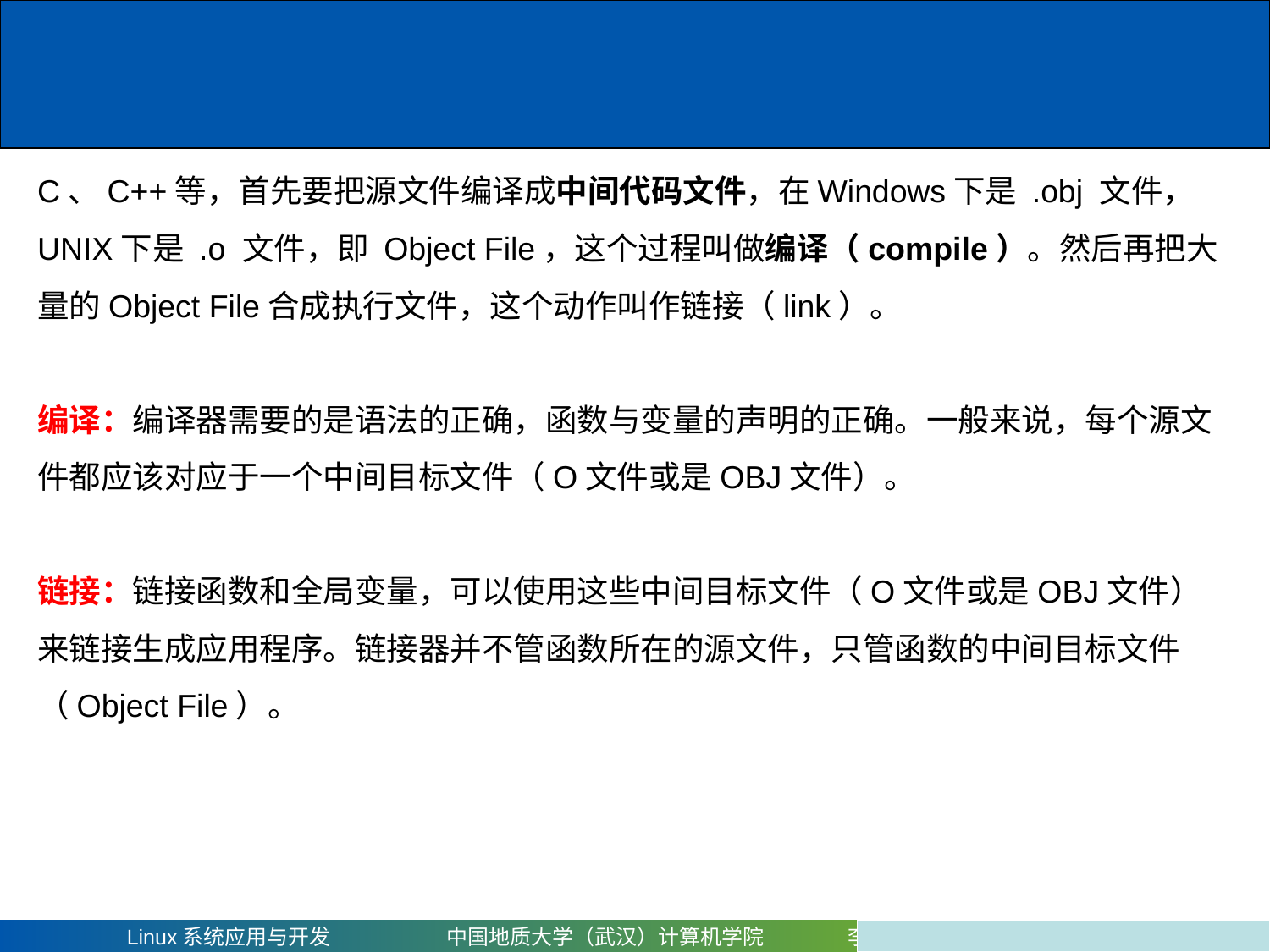

C、C++等，首先要把源文件编译成中间代码文件，在Windows下是 .obj 文件，UNIX下是 .o 文件，即 Object File，这个过程叫做编译（compile）。然后再把大量的Object File合成执行文件，这个动作叫作链接（link）。

编译：编译器需要的是语法的正确，函数与变量的声明的正确。一般来说，每个源文件都应该对应于一个中间目标文件（O文件或是OBJ文件）。
链接：链接函数和全局变量，可以使用这些中间目标文件（O文件或是OBJ文件）来链接生成应用程序。链接器并不管函数所在的源文件，只管函数的中间目标文件（Object File）。